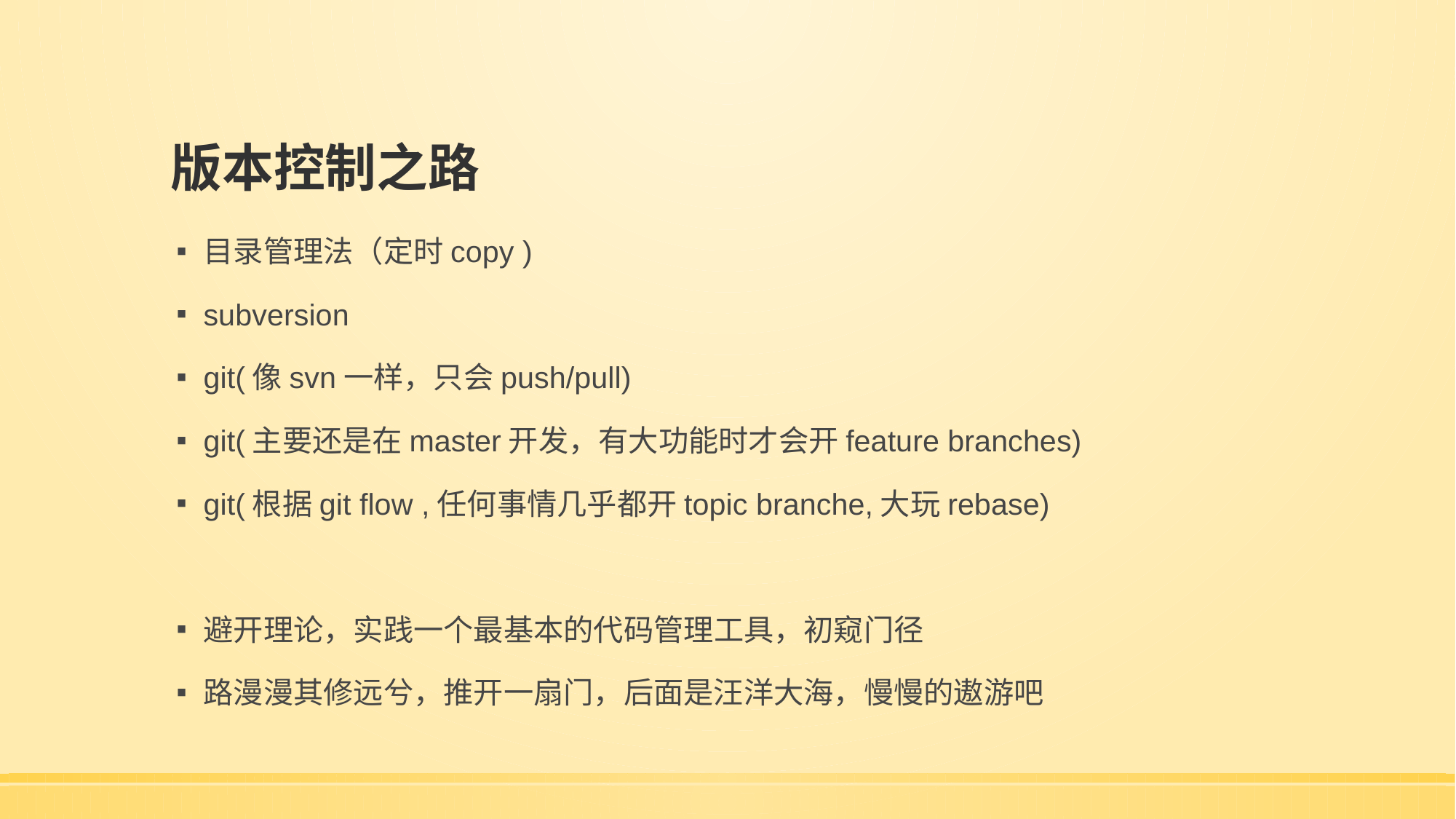

# 版本控制之路
目录管理法（定时copy )
subversion
git(像svn一样，只会push/pull)
git(主要还是在master开发，有大功能时才会开feature branches)
git(根据git flow ,任何事情几乎都开topic branche,大玩rebase)

避开理论，实践一个最基本的代码管理工具，初窥门径
路漫漫其修远兮，推开一扇门，后面是汪洋大海，慢慢的遨游吧